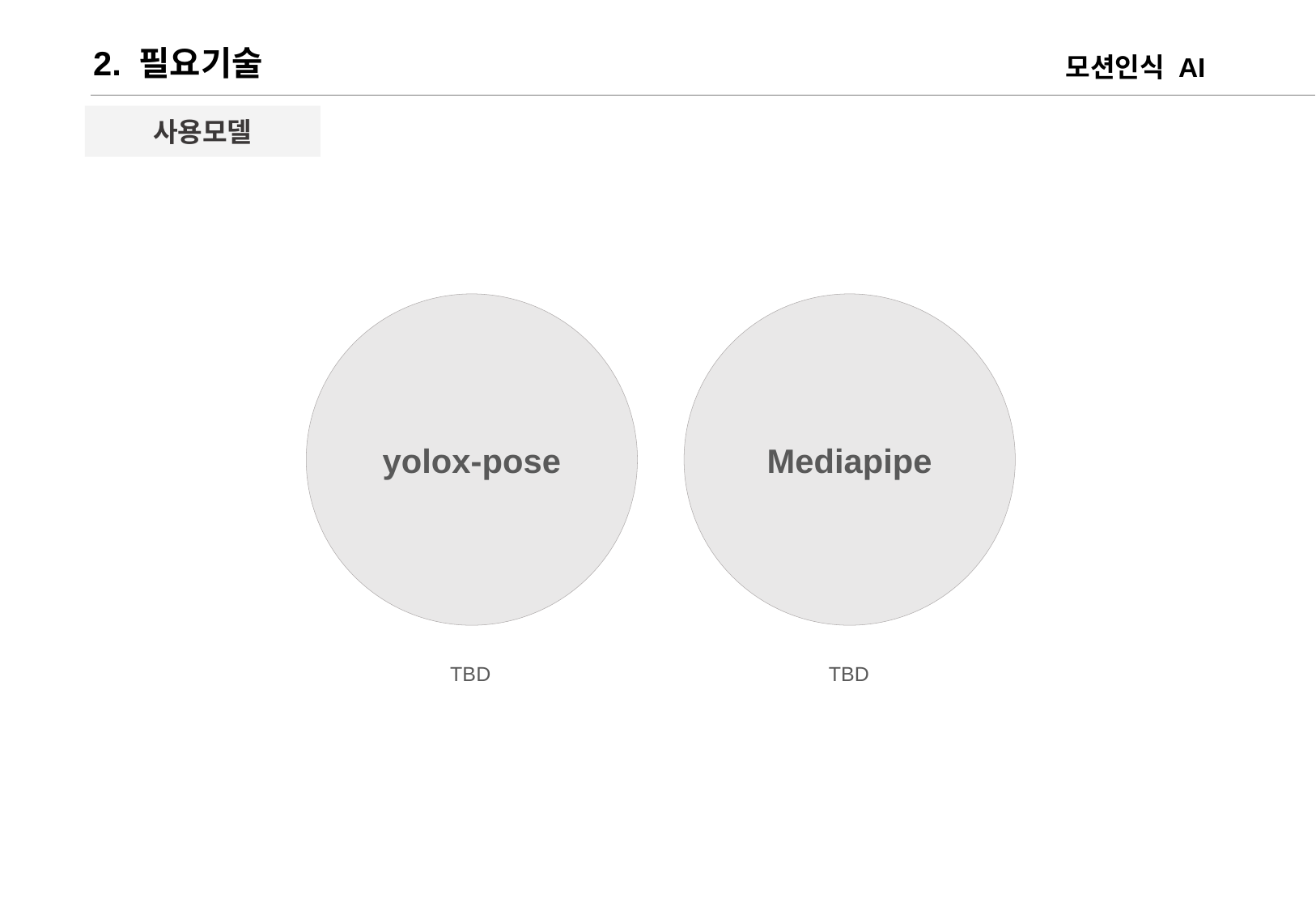

2. 필요기술
모션인식 AI
사용모델
yolox-pose
Mediapipe
TBD
TBD